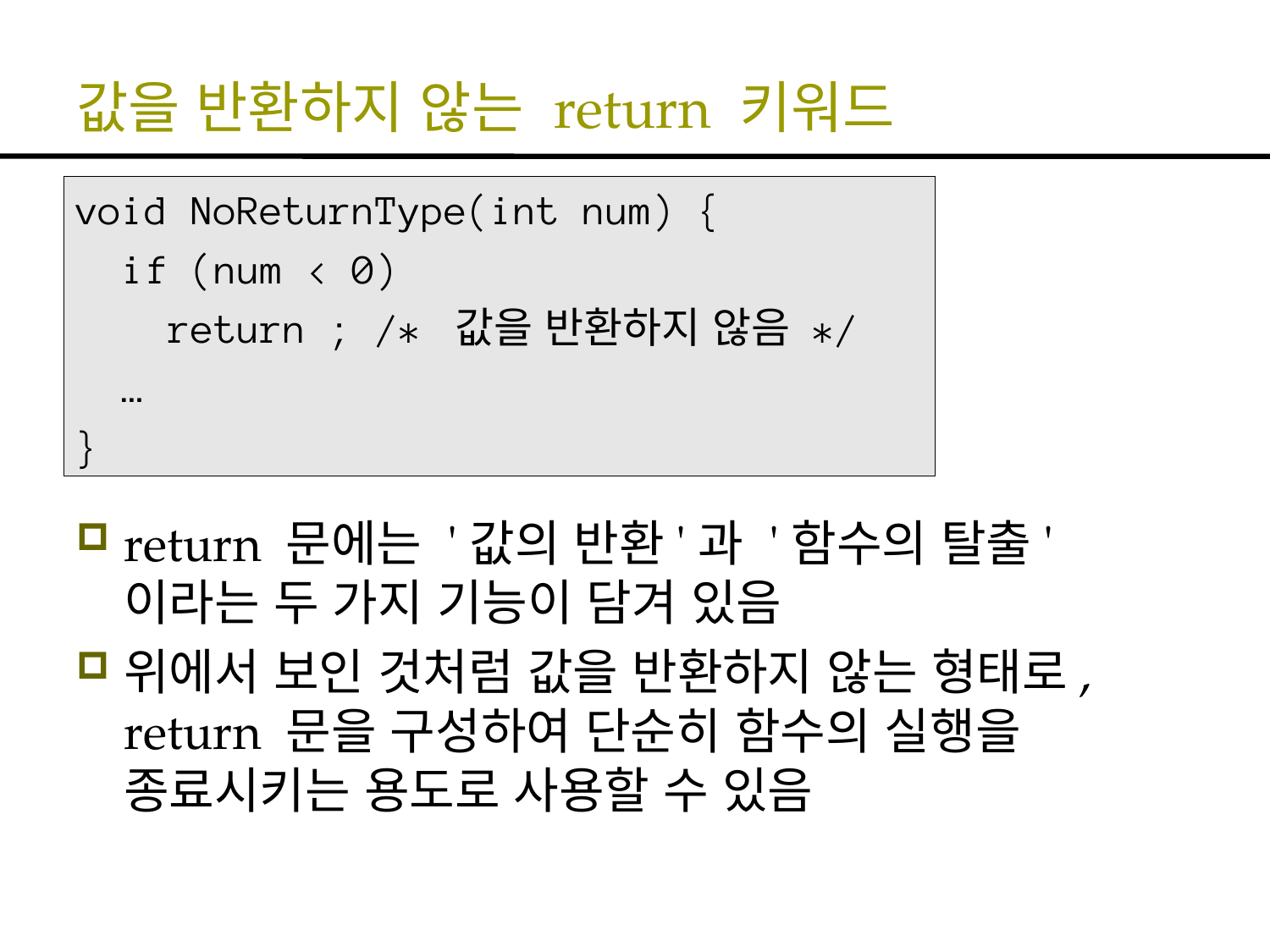

# 값을 반환하지 않는 return 키워드
void NoReturnType(int num) {
  if (num < 0)
    return ; /* 값을 반환하지 않음 */
  …
}
return 문에는 '값의 반환'과 '함수의 탈출'이라는 두 가지 기능이 담겨 있음
위에서 보인 것처럼 값을 반환하지 않는 형태로, return 문을 구성하여 단순히 함수의 실행을 종료시키는 용도로 사용할 수 있음